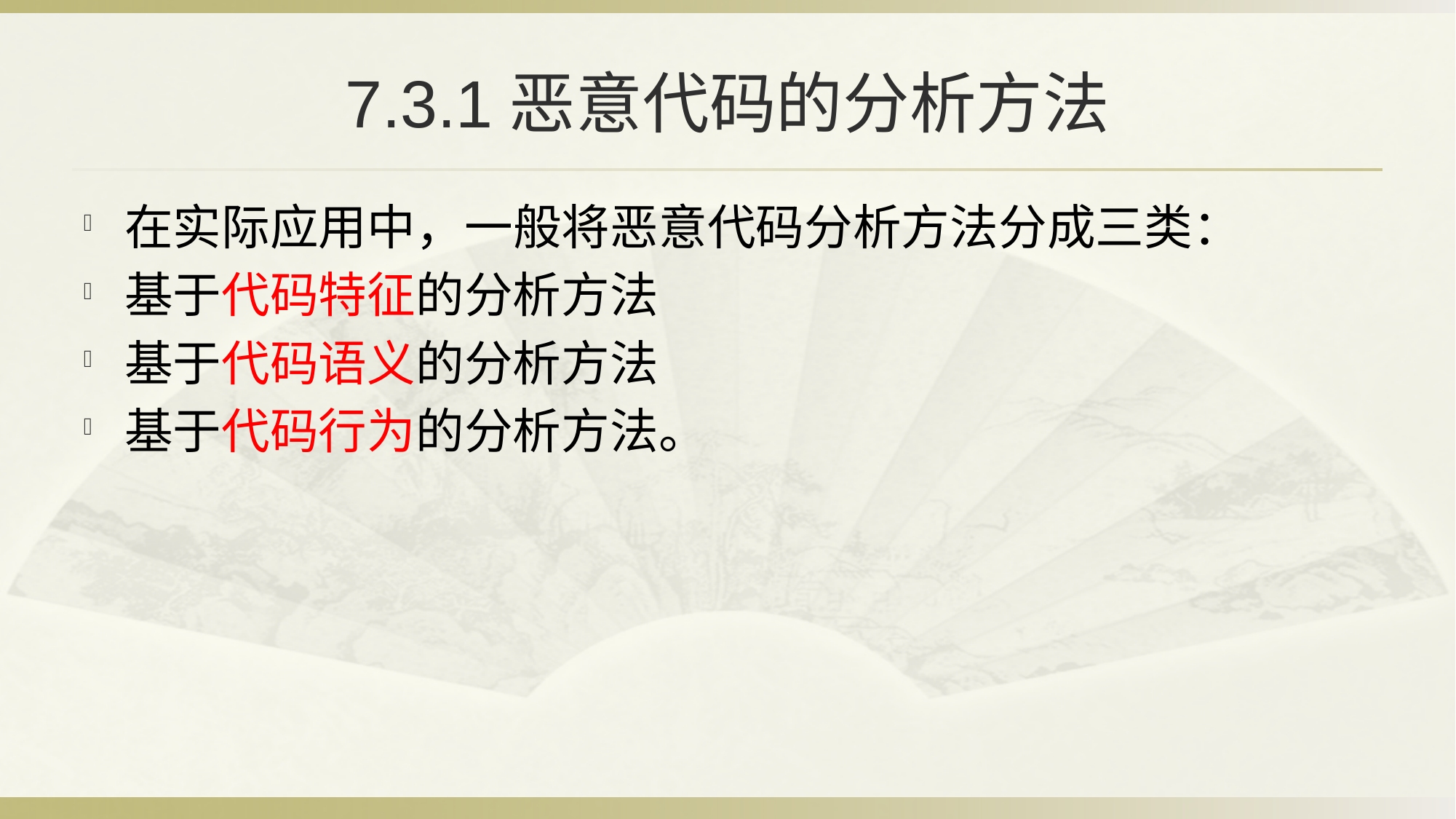

# 7.3.1恶意代码的分析方法
在实际应用中，一般将恶意代码分析方法分成三类：
基于代码特征的分析方法
基于代码语义的分析方法
基于代码行为的分析方法。